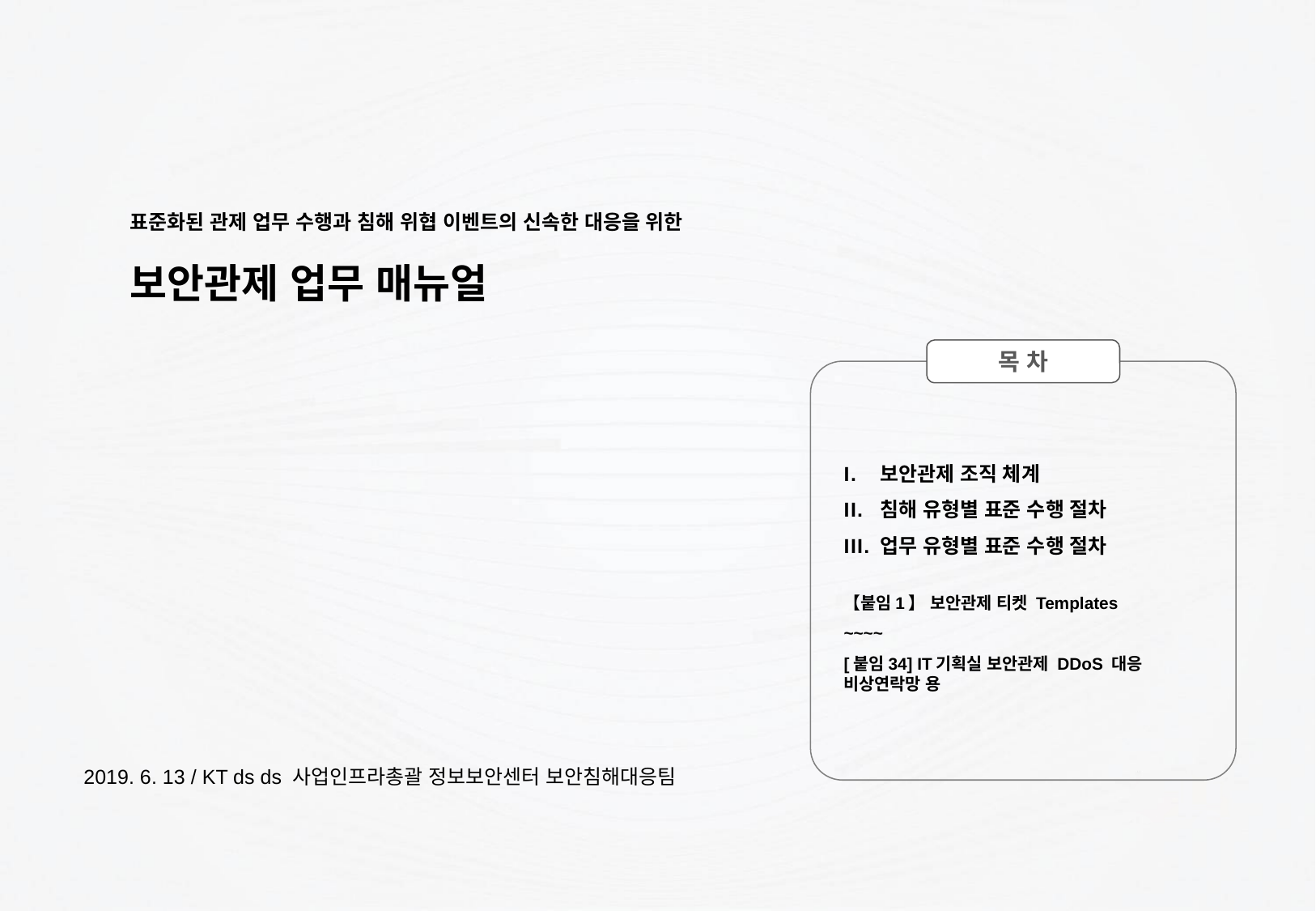

# 표준화된 관제 업무 수행과 침해 위협 이벤트의 신속한 대응을 위한 보안관제 업무 매뉴얼
목 차
보안관제 조직 체계
침해 유형별 표준 수행 절차
업무 유형별 표준 수행 절차

【붙임1】 보안관제 티켓 Templates
~~~~
[붙임34] IT기획실 보안관제 DDoS 대응 비상연락망 용
2019. 6. 13 / KT ds ds 사업인프라총괄 정보보안센터 보안침해대응팀